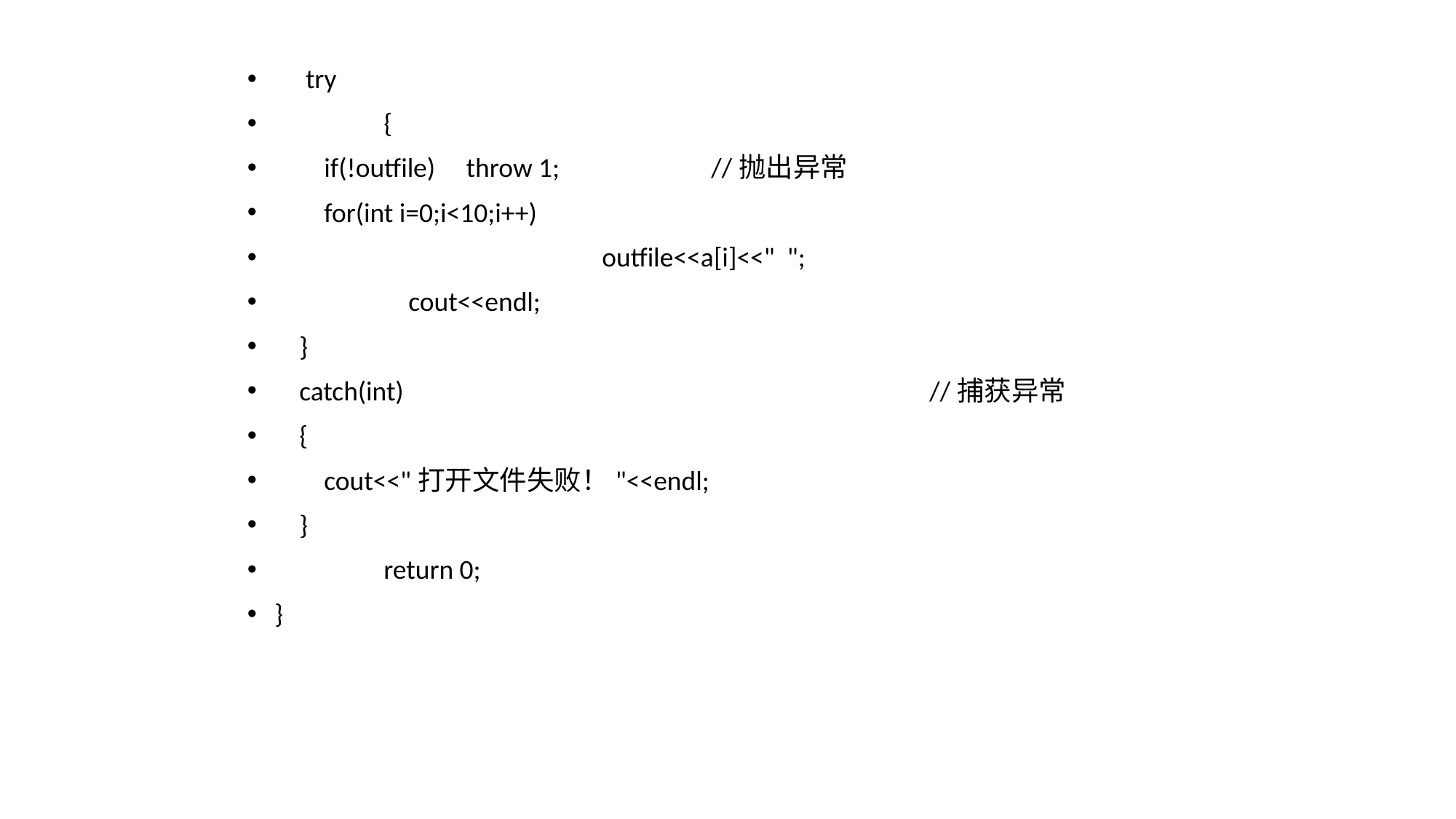

try
	{
        if(!outfile)     throw 1;		//抛出异常
        for(int i=0;i<10;i++)
			outfile<<a[i]<<"  ";
	    cout<<endl;
    }
    catch(int)				       	//捕获异常
    {
        cout<<"打开文件失败！"<<endl;
    }
	return 0;
}